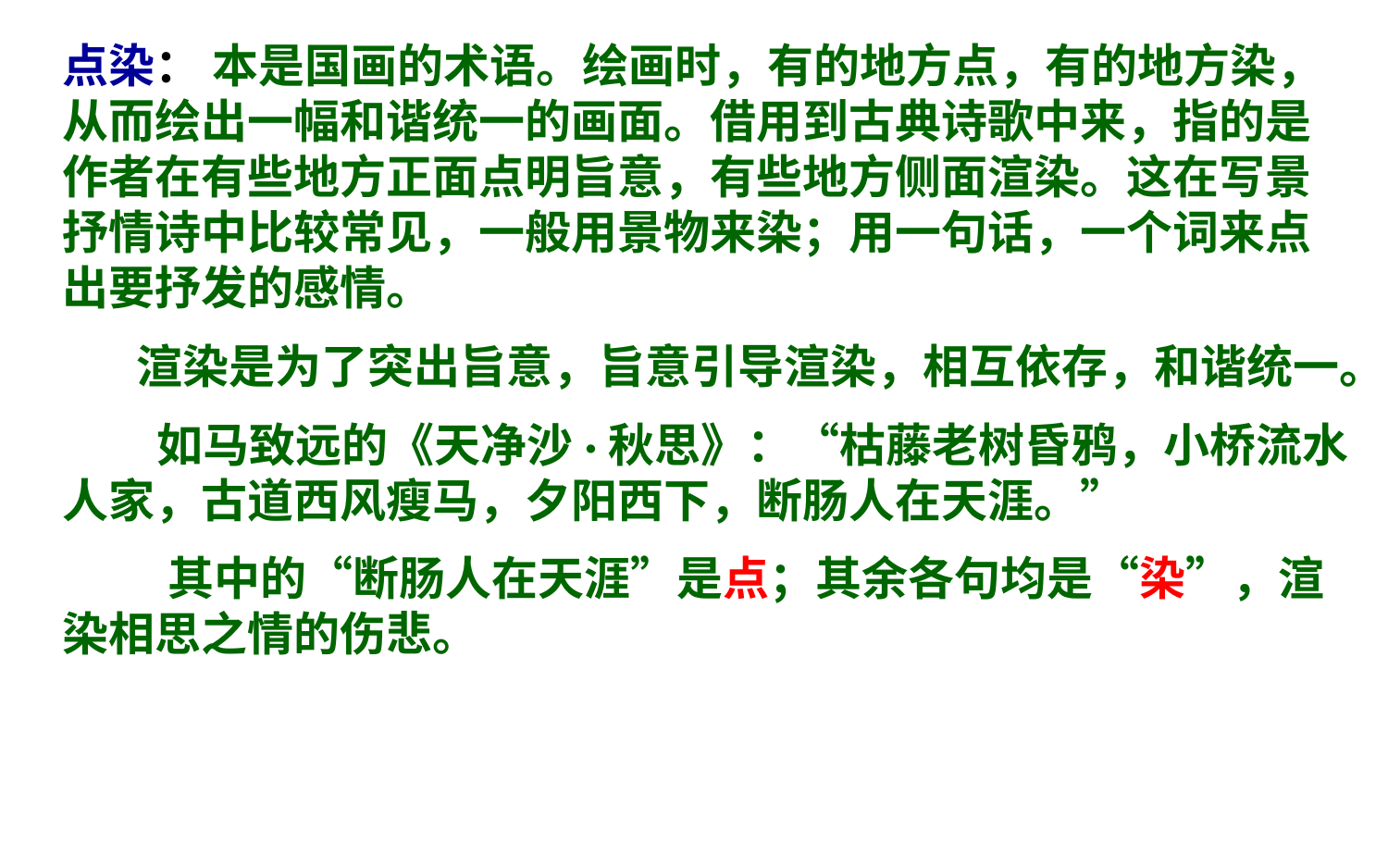

点染： 本是国画的术语。绘画时，有的地方点，有的地方染，从而绘出一幅和谐统一的画面。借用到古典诗歌中来，指的是作者在有些地方正面点明旨意，有些地方侧面渲染。这在写景抒情诗中比较常见，一般用景物来染；用一句话，一个词来点出要抒发的感情。
      渲染是为了突出旨意，旨意引导渲染，相互依存，和谐统一。
        如马致远的《天净沙·秋思》：“枯藤老树昏鸦，小桥流水人家，古道西风瘦马，夕阳西下，断肠人在天涯。”
         其中的“断肠人在天涯”是点；其余各句均是“染”，渲染相思之情的伤悲。